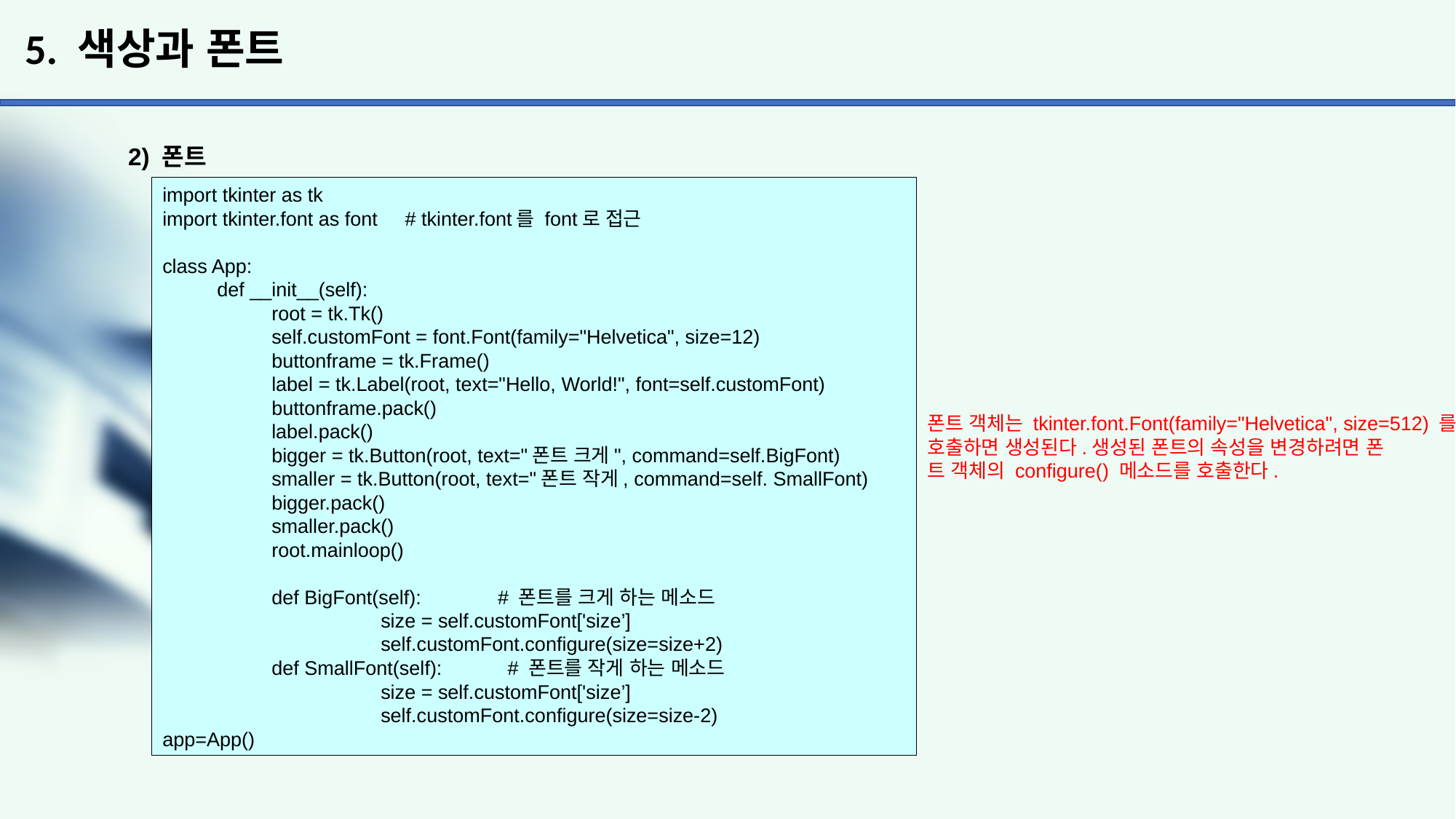

# 5. 색상과 폰트
2) 폰트

import tkinter as tk
import tkinter.font as font     # tkinter.font를 font로 접근

class App:
def __init__(self):
root = tk.Tk()
self.customFont = font.Font(family="Helvetica", size=12)
buttonframe = tk.Frame()
label = tk.Label(root, text="Hello, World!", font=self.customFont)
buttonframe.pack()
label.pack()
bigger = tk.Button(root, text="폰트 크게", command=self.BigFont)
smaller = tk.Button(root, text="폰트 작게, command=self. SmallFont)
bigger.pack()
smaller.pack()
root.mainloop()

	def BigFont(self):              # 폰트를 크게 하는 메소드
		size = self.customFont['size’]
		self.customFont.configure(size=size+2)
	def SmallFont(self):            # 폰트를 작게 하는 메소드
		size = self.customFont['size’]
		self.customFont.configure(size=size-2)
app=App()
폰트 객체는 tkinter.font.Font(family="Helvetica", size=512) 를 호출하면 생성된다.생성된 폰트의 속성을 변경하려면 폰
트 객체의 configure() 메소드를 호출한다.